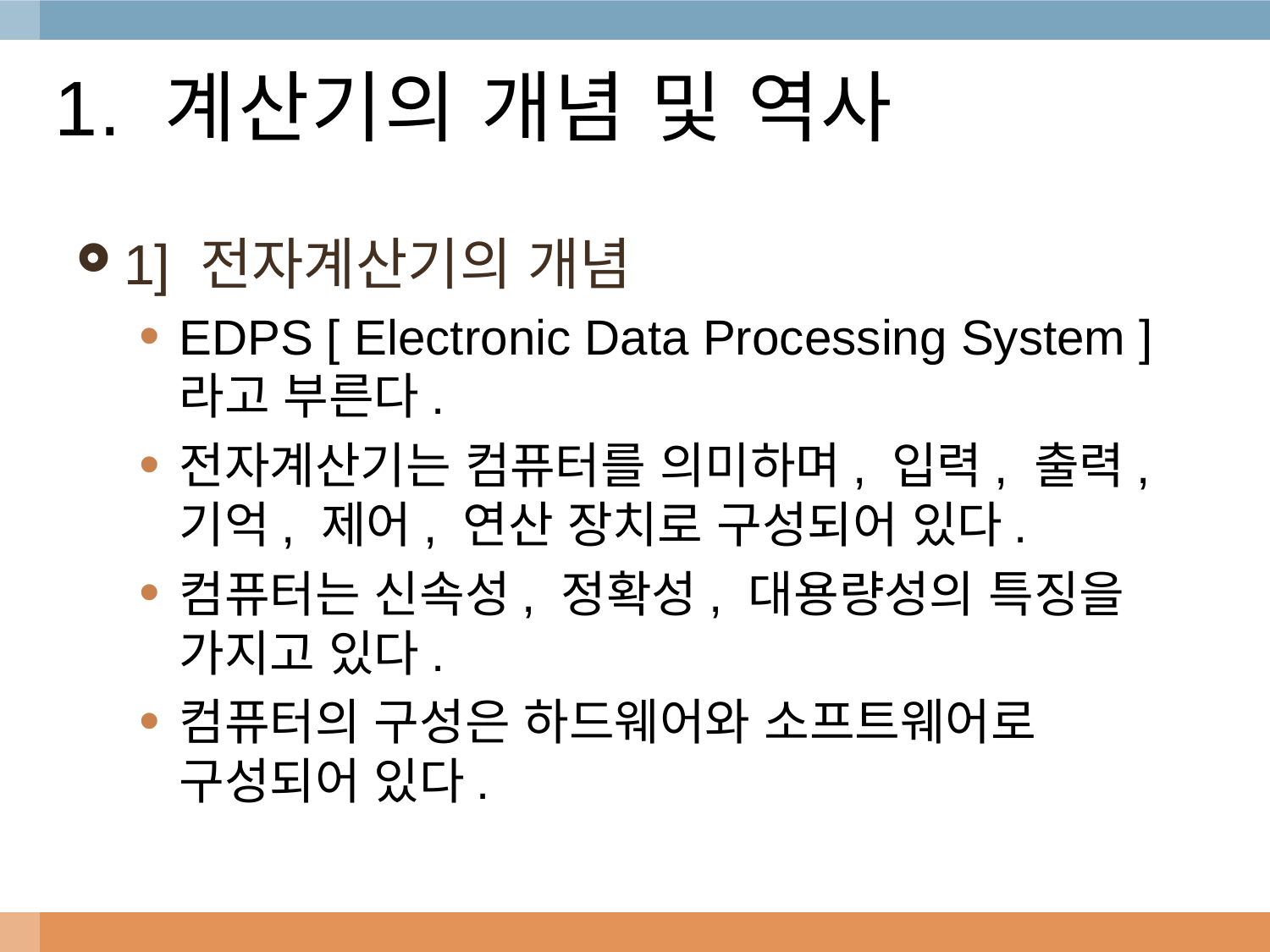

# 1. 계산기의 개념 및 역사
1] 전자계산기의 개념
EDPS [ Electronic Data Processing System ] 라고 부른다.
전자계산기는 컴퓨터를 의미하며, 입력, 출력, 기억, 제어, 연산 장치로 구성되어 있다.
컴퓨터는 신속성, 정확성, 대용량성의 특징을 가지고 있다.
컴퓨터의 구성은 하드웨어와 소프트웨어로 구성되어 있다.